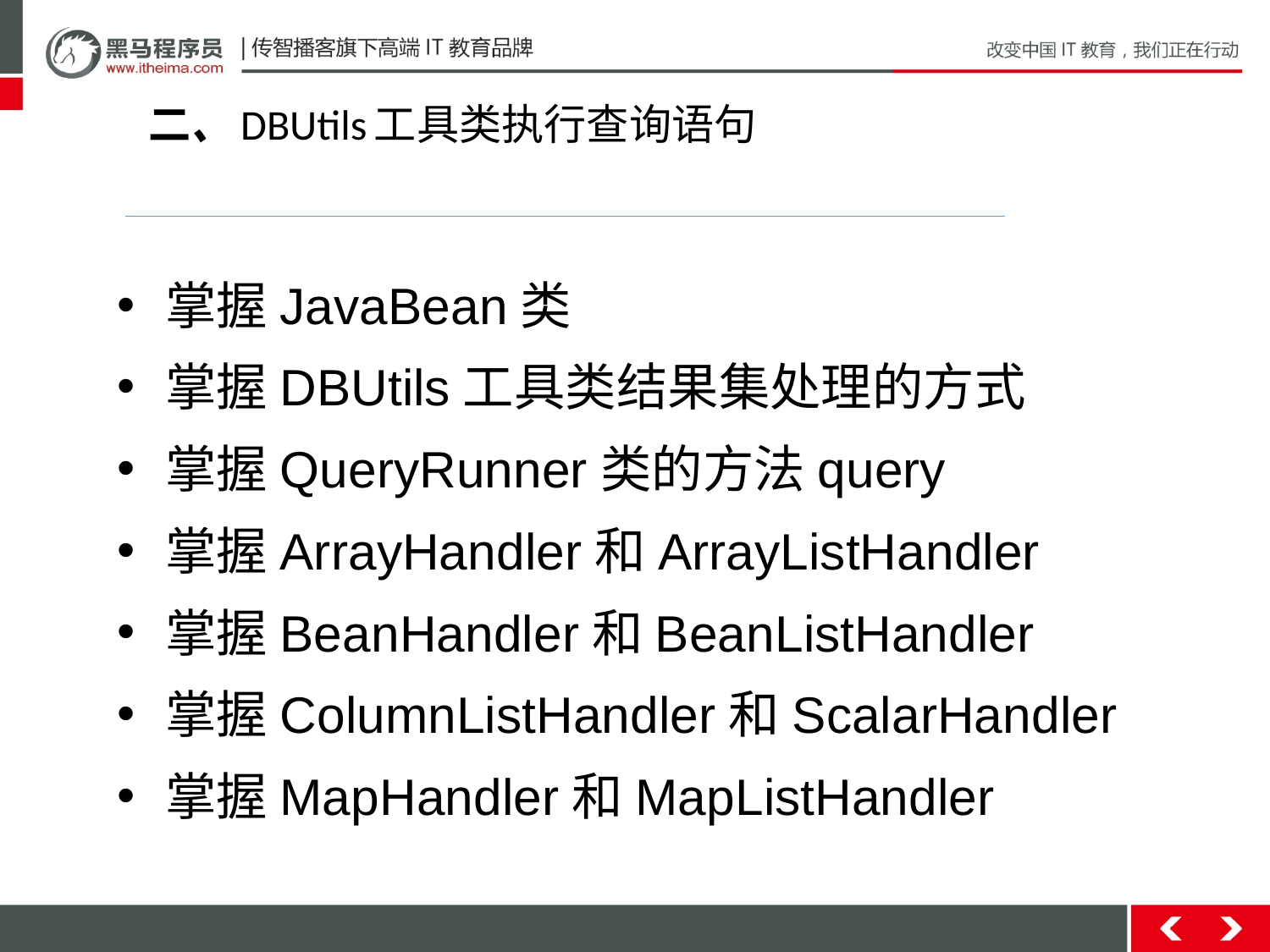

二、DBUtils工具类执行查询语句
掌握JavaBean类
掌握DBUtils工具类结果集处理的方式
掌握QueryRunner类的方法query
掌握ArrayHandler和ArrayListHandler
掌握BeanHandler和BeanListHandler
掌握ColumnListHandler和ScalarHandler
掌握MapHandler和MapListHandler